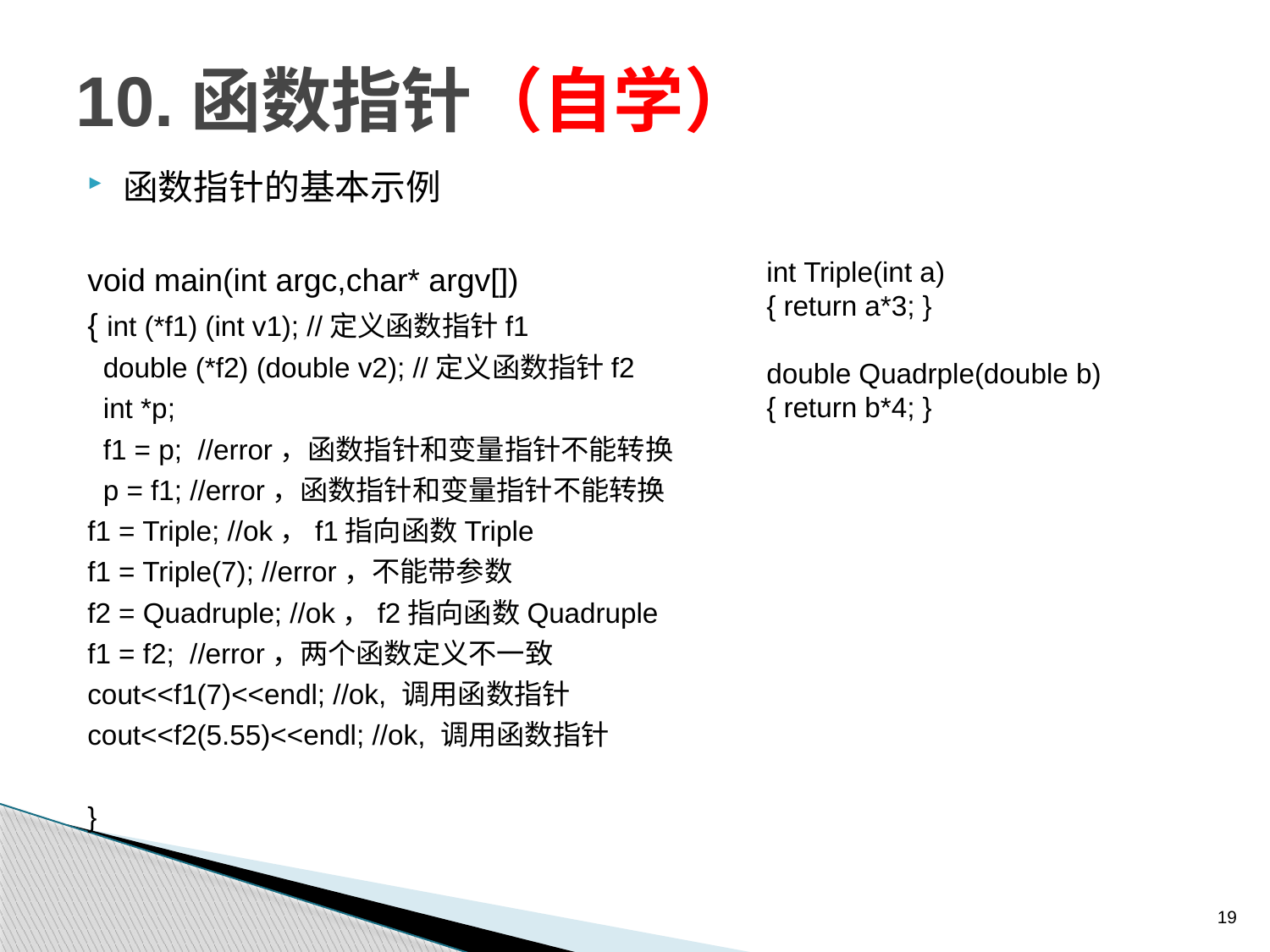

# 10.函数指针（自学）
函数指针的基本示例

void main(int argc,char* argv[])
{ int (*f1) (int v1); //定义函数指针f1
  double (*f2) (double v2); //定义函数指针f2
  int *p;
  f1 = p;  //error，函数指针和变量指针不能转换
  p = f1; //error，函数指针和变量指针不能转换
f1 = Triple; //ok，f1指向函数Triple
f1 = Triple(7); //error，不能带参数
f2 = Quadruple; //ok，f2指向函数Quadruple
f1 = f2;  //error，两个函数定义不一致
cout<<f1(7)<<endl; //ok, 调用函数指针
cout<<f2(5.55)<<endl; //ok, 调用函数指针

}

int Triple(int a)
{ return a*3; }

double Quadrple(double b)
{ return b*4; }
19